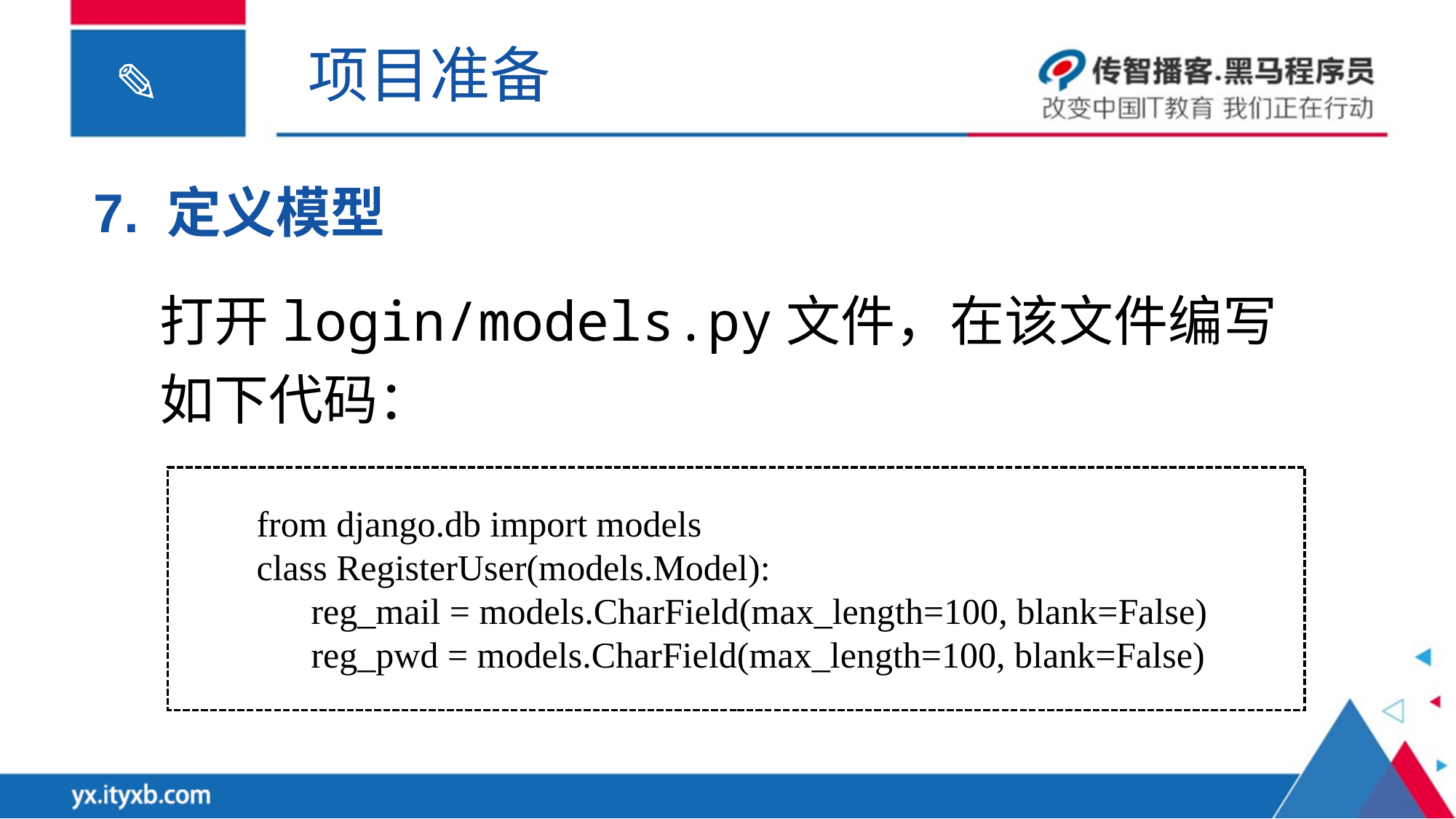

项目准备
7. 定义模型
打开login/models.py文件，在该文件编写如下代码：

from django.db import models
class RegisterUser(models.Model):
      reg_mail = models.CharField(max_length=100, blank=False)
      reg_pwd = models.CharField(max_length=100, blank=False)